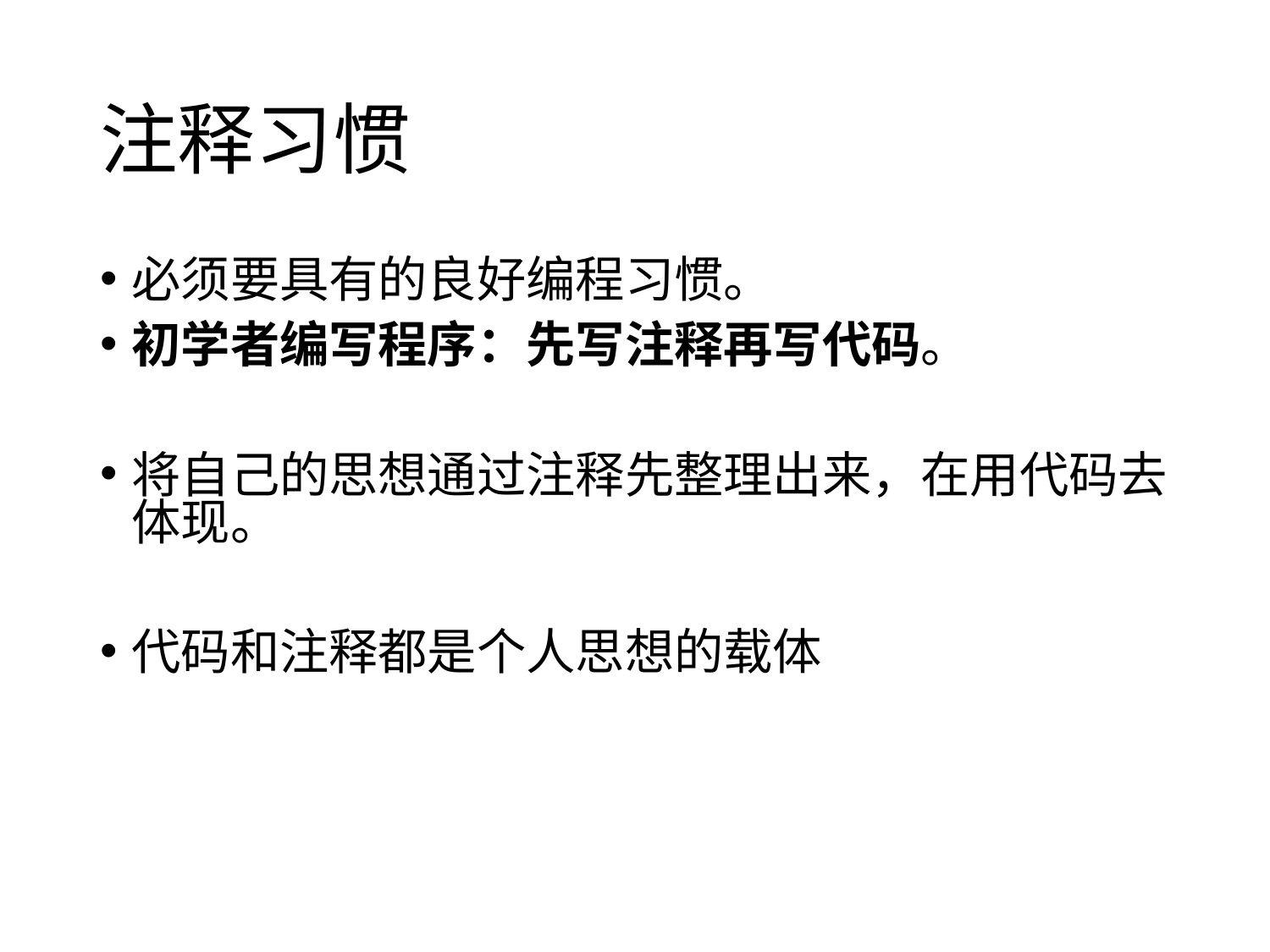

# 注释习惯
必须要具有的良好编程习惯。
初学者编写程序：先写注释再写代码。

将自己的思想通过注释先整理出来，在用代码去体现。

代码和注释都是个人思想的载体